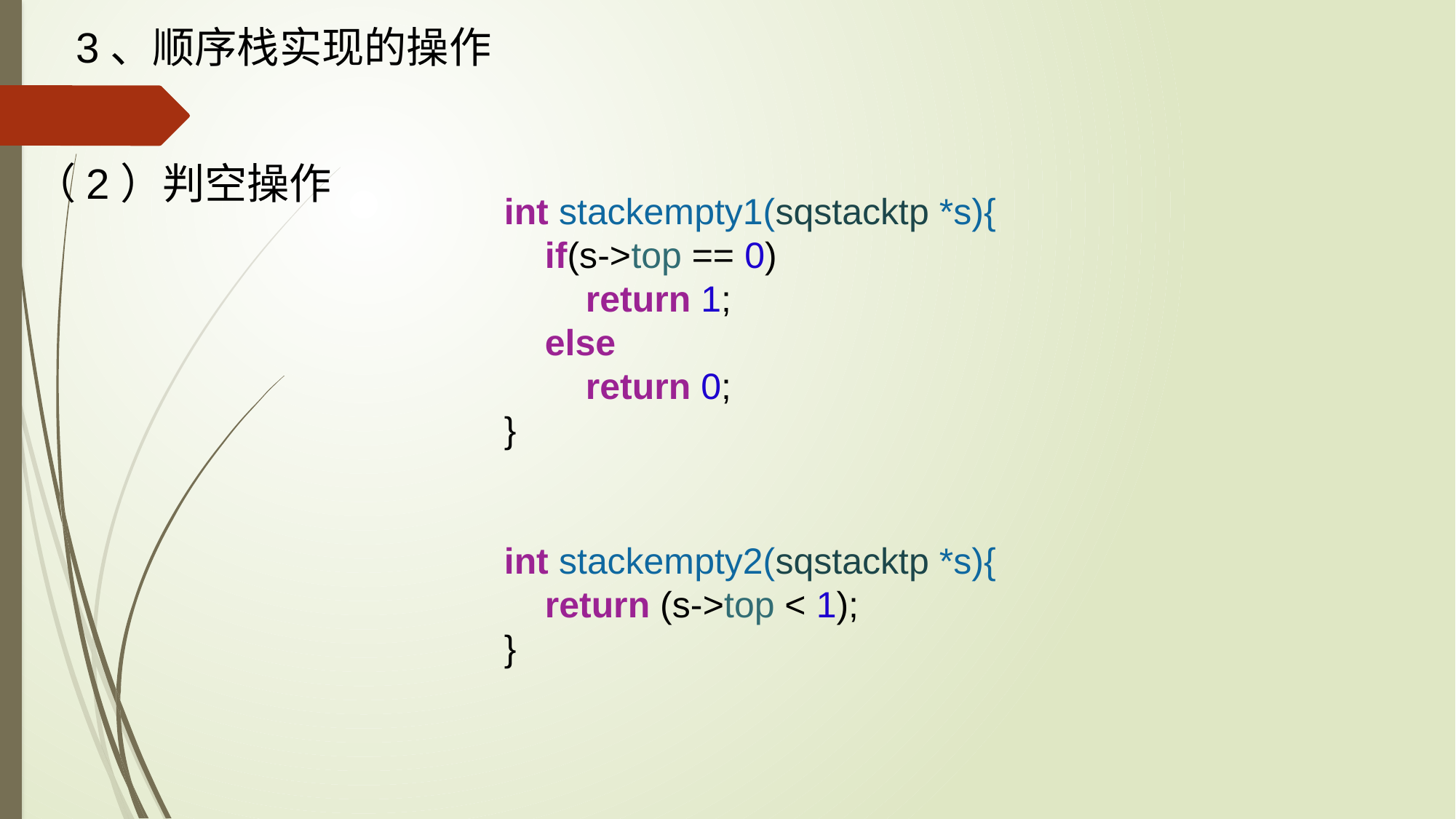

3、顺序栈实现的操作
（2）判空操作
int stackempty1(sqstacktp *s){
    if(s->top == 0)
        return 1;
    else
        return 0;
}

int stackempty2(sqstacktp *s){
    return (s->top < 1);
}